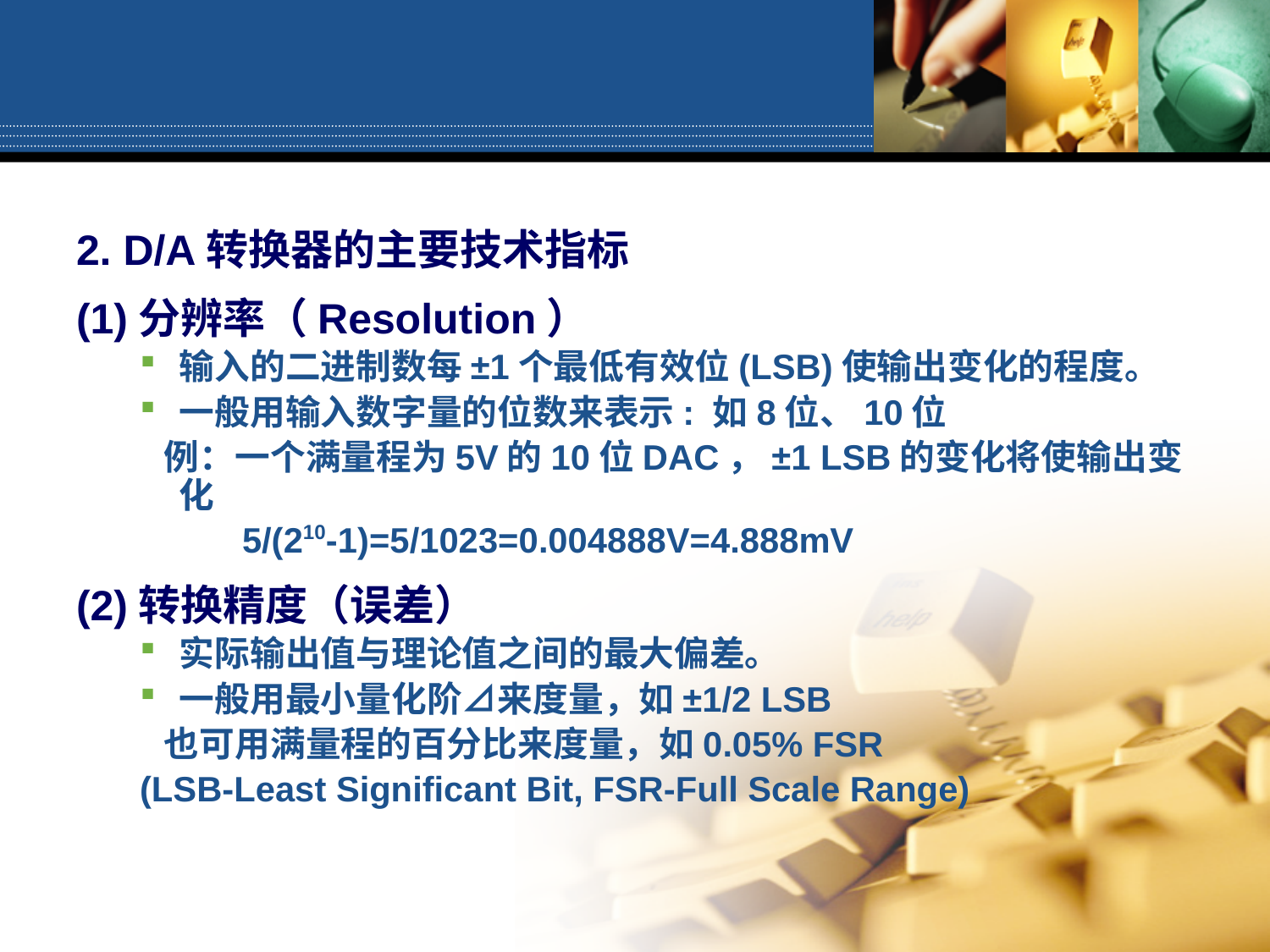

2. D/A转换器的主要技术指标
(1)分辨率（Resolution）
输入的二进制数每±1个最低有效位(LSB)使输出变化的程度。
一般用输入数字量的位数来表示: 如8位、10位
  例：一个满量程为5V的10位DAC，±1 LSB的变化将使输出变化
    5/(210-1)=5/1023=0.004888V=4.888mV
(2)转换精度（误差）
实际输出值与理论值之间的最大偏差。
一般用最小量化阶⊿来度量，如±1/2 LSB
  也可用满量程的百分比来度量，如0.05% FSR
(LSB-Least Significant Bit, FSR-Full Scale Range)